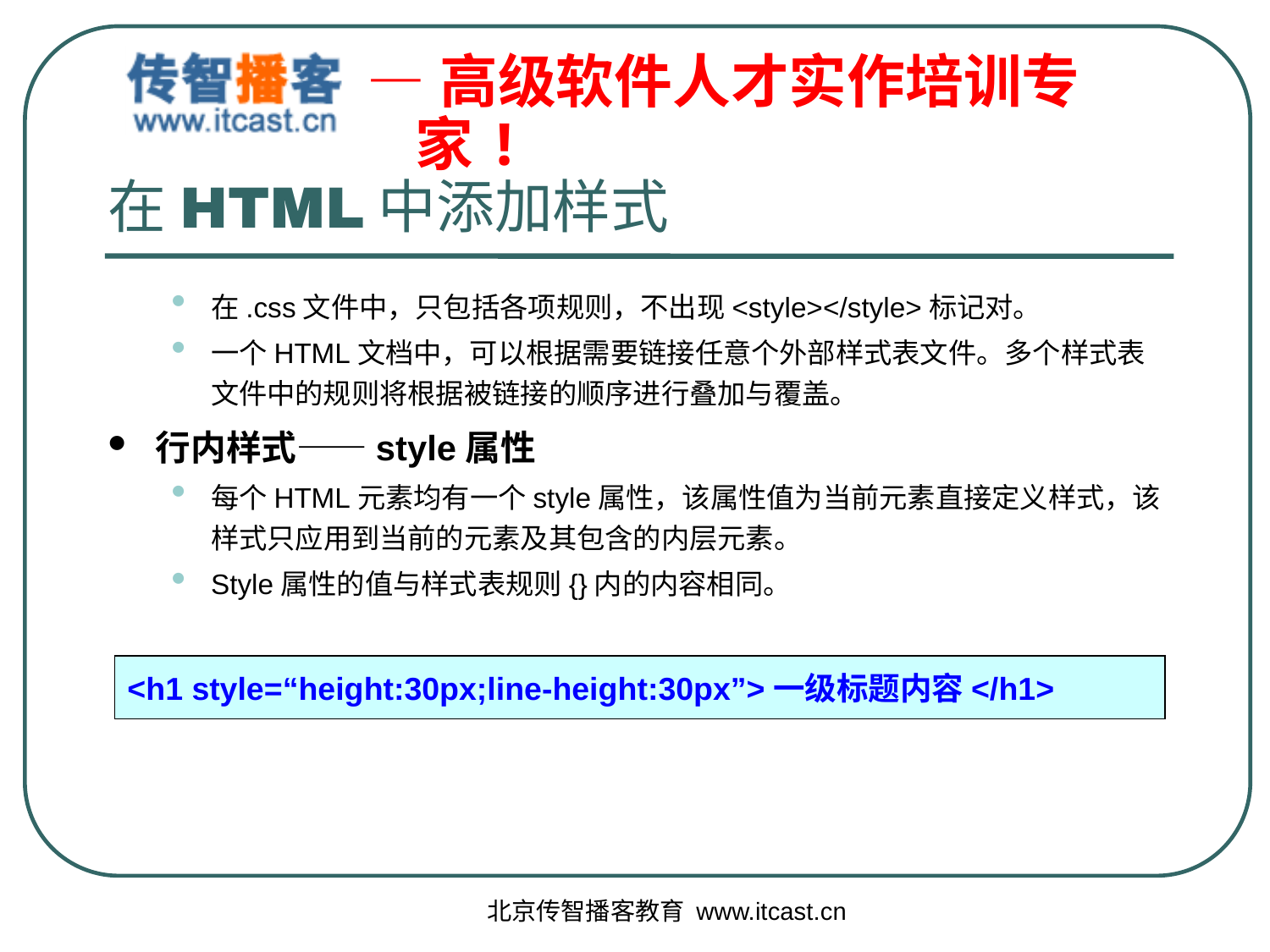

# 在HTML中添加样式
在.css文件中，只包括各项规则，不出现<style></style>标记对。
一个HTML文档中，可以根据需要链接任意个外部样式表文件。多个样式表文件中的规则将根据被链接的顺序进行叠加与覆盖。
行内样式——style属性
每个HTML元素均有一个style属性，该属性值为当前元素直接定义样式，该样式只应用到当前的元素及其包含的内层元素。
Style属性的值与样式表规则{}内的内容相同。
<h1 style=“height:30px;line-height:30px”>一级标题内容</h1>